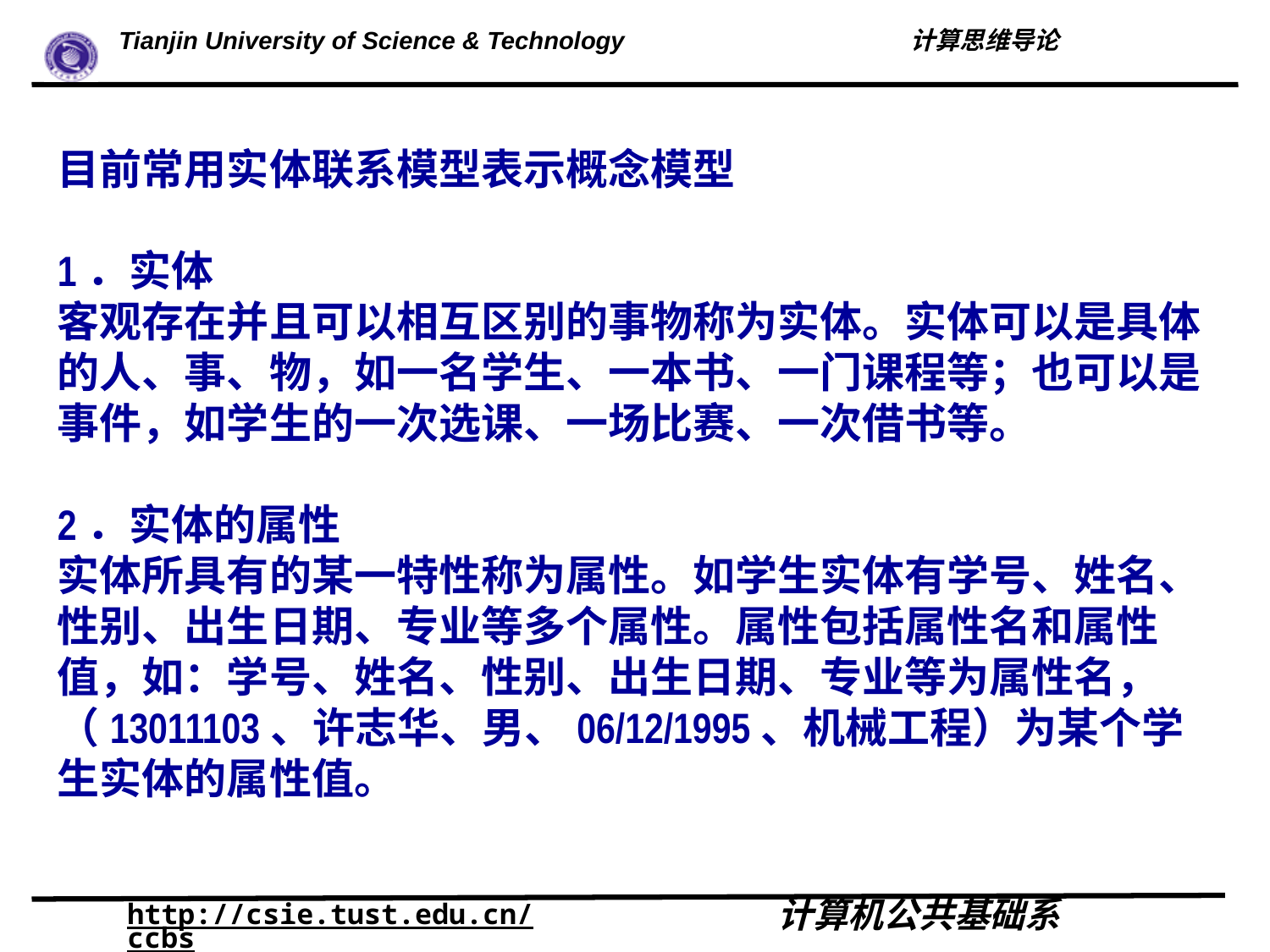

目前常用实体联系模型表示概念模型

1．实体
客观存在并且可以相互区别的事物称为实体。实体可以是具体的人、事、物，如一名学生、一本书、一门课程等；也可以是事件，如学生的一次选课、一场比赛、一次借书等。

2．实体的属性
实体所具有的某一特性称为属性。如学生实体有学号、姓名、性别、出生日期、专业等多个属性。属性包括属性名和属性值，如：学号、姓名、性别、出生日期、专业等为属性名，（13011103、许志华、男、06/12/1995、机械工程）为某个学生实体的属性值。